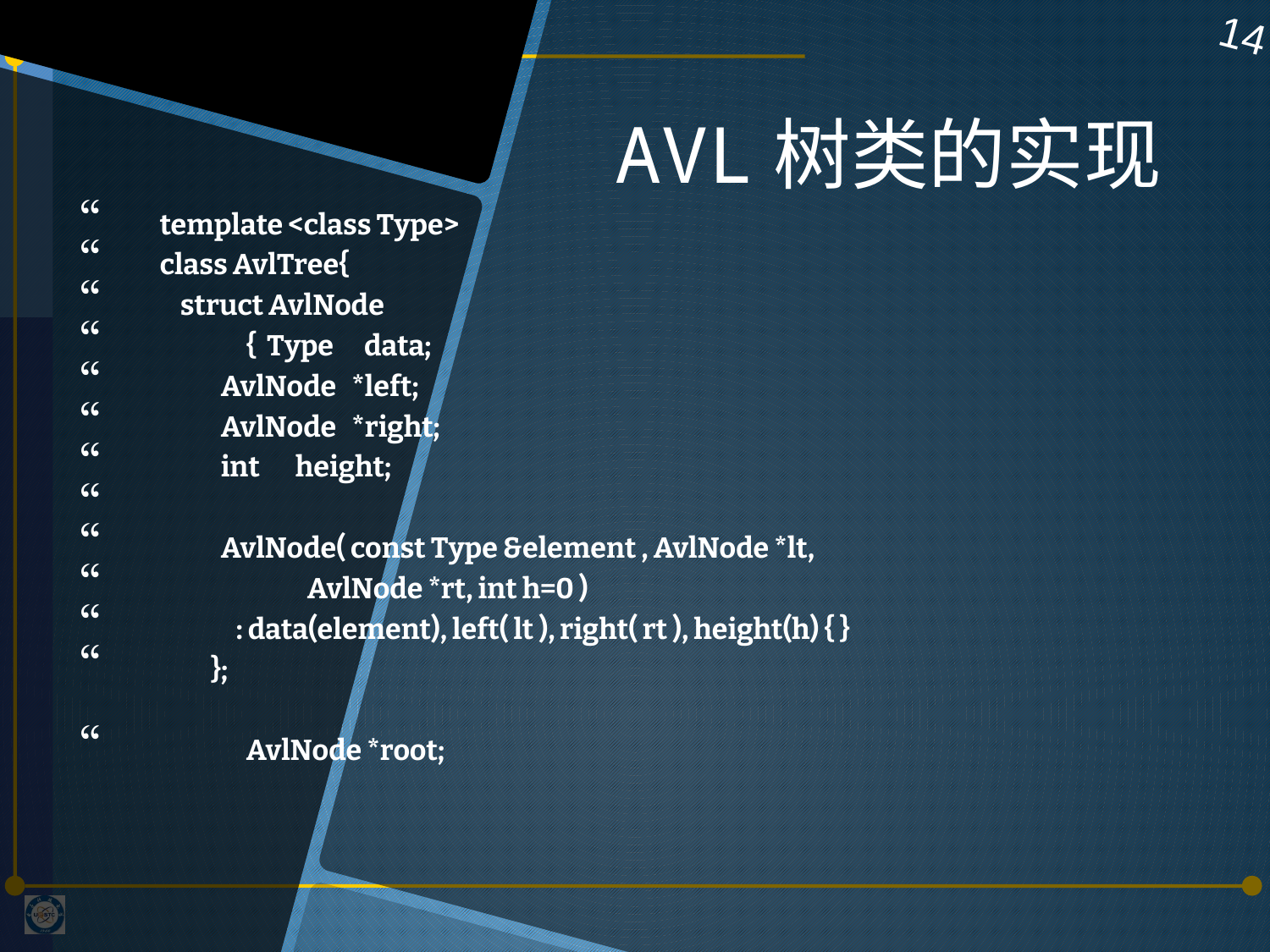

14
# AVL树类的实现
template <class Type>
class AvlTree{
    struct AvlNode
	{  Type      data;
            AvlNode   *left;
            AvlNode   *right;
            int       height;

            AvlNode( const Type &element , AvlNode *lt,
                             AvlNode *rt, int h=0 )
               : data(element), left( lt ), right( rt ), height(h) { }
          };

	AvlNode *root;